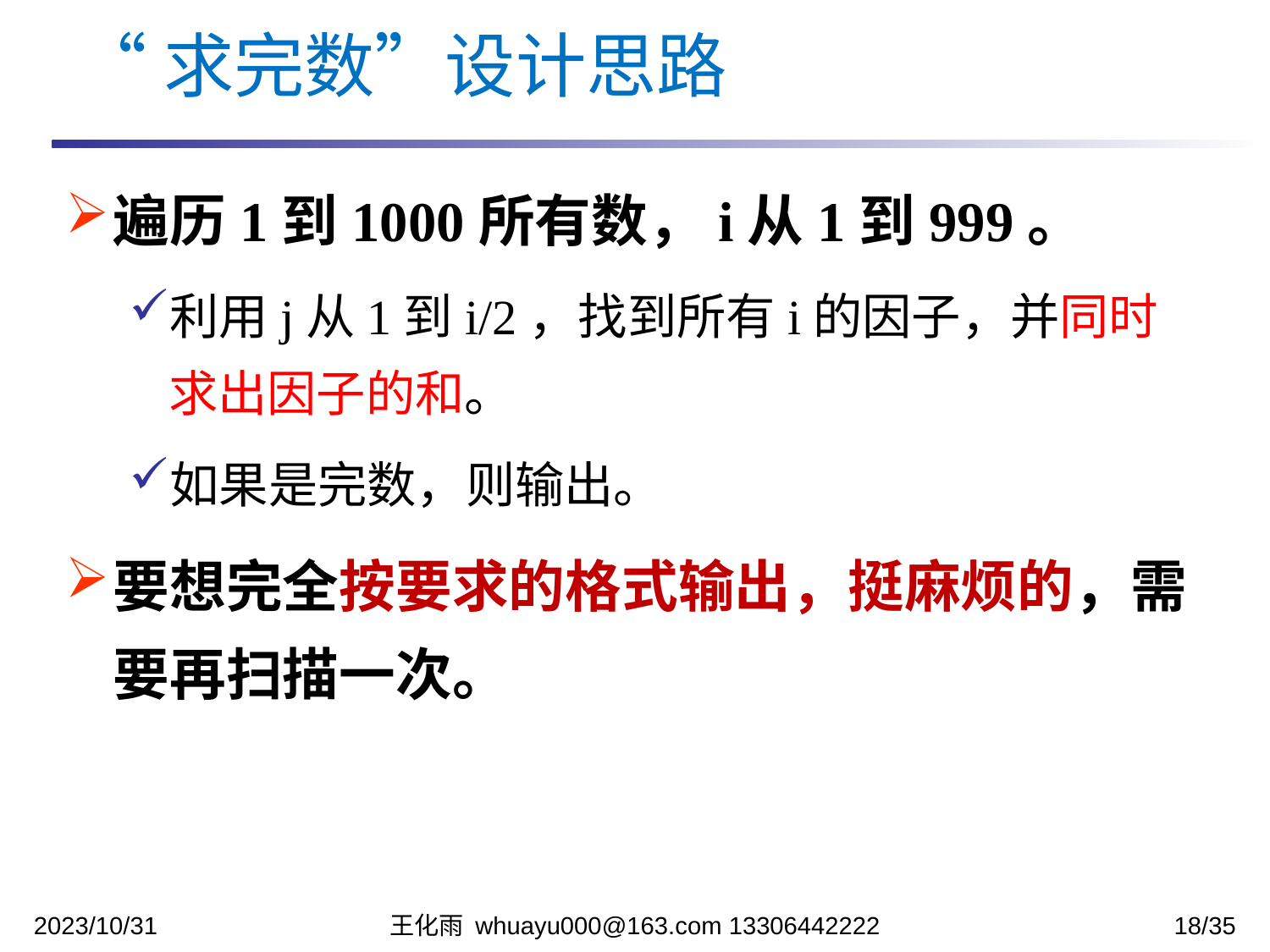

“求完数”设计思路
遍历1到1000所有数，i从1到999。
利用j从1到i/2，找到所有i的因子，并同时求出因子的和。
如果是完数，则输出。
要想完全按要求的格式输出，挺麻烦的，需要再扫描一次。
2023/10/31
王化雨 whuayu000@163.com 13306442222
18/35